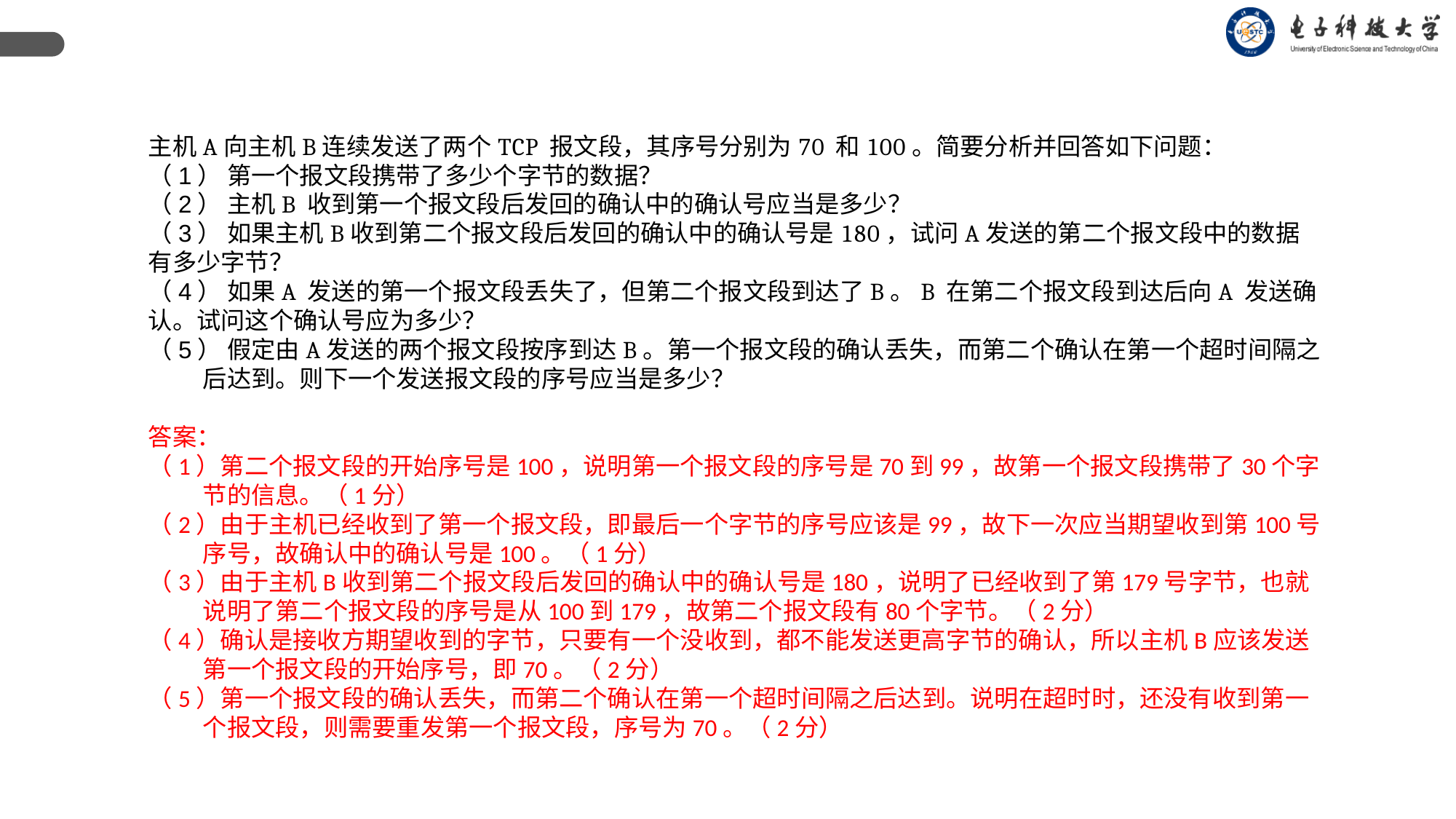

主机A向主机B连续发送了两个TCP 报文段，其序号分别为70 和100。简要分析并回答如下问题：（1） 第一个报文段携带了多少个字节的数据？（2） 主机B 收到第一个报文段后发回的确认中的确认号应当是多少？（3） 如果主机B收到第二个报文段后发回的确认中的确认号是180，试问A发送的第二个报文段中的数据有多少字节？（4） 如果A 发送的第一个报文段丢失了，但第二个报文段到达了B。B 在第二个报文段到达后向A 发送确认。试问这个确认号应为多少？（5） 假定由A发送的两个报文段按序到达B。第一个报文段的确认丢失，而第二个确认在第一个超时间隔之后达到。则下一个发送报文段的序号应当是多少？

答案：（1）第二个报文段的开始序号是100，说明第一个报文段的序号是70到99，故第一个报文段携带了30个字节的信息。（1分）（2）由于主机已经收到了第一个报文段，即最后一个字节的序号应该是99，故下一次应当期望收到第100号序号，故确认中的确认号是100。（1分）（3）由于主机B收到第二个报文段后发回的确认中的确认号是180，说明了已经收到了第179号字节，也就说明了第二个报文段的序号是从100到179，故第二个报文段有80个字节。（2分）（4）确认是接收方期望收到的字节，只要有一个没收到，都不能发送更高字节的确认，所以主机B应该发送第一个报文段的开始序号，即70。（2分）（5）第一个报文段的确认丢失，而第二个确认在第一个超时间隔之后达到。说明在超时时，还没有收到第一个报文段，则需要重发第一个报文段，序号为70。（2分）